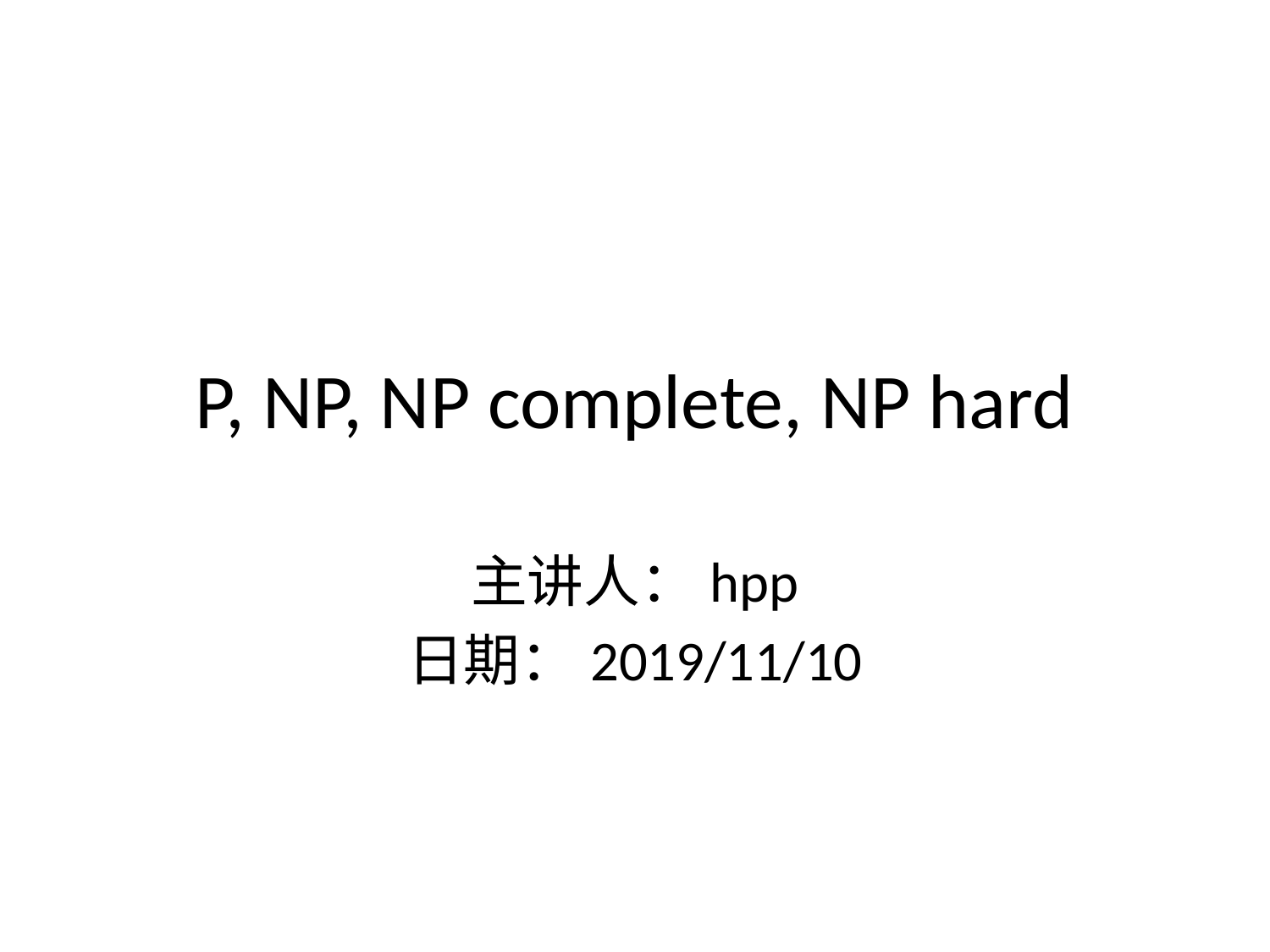

# P, NP, NP complete, NP hard
主讲人：hpp
日期：2019/11/10